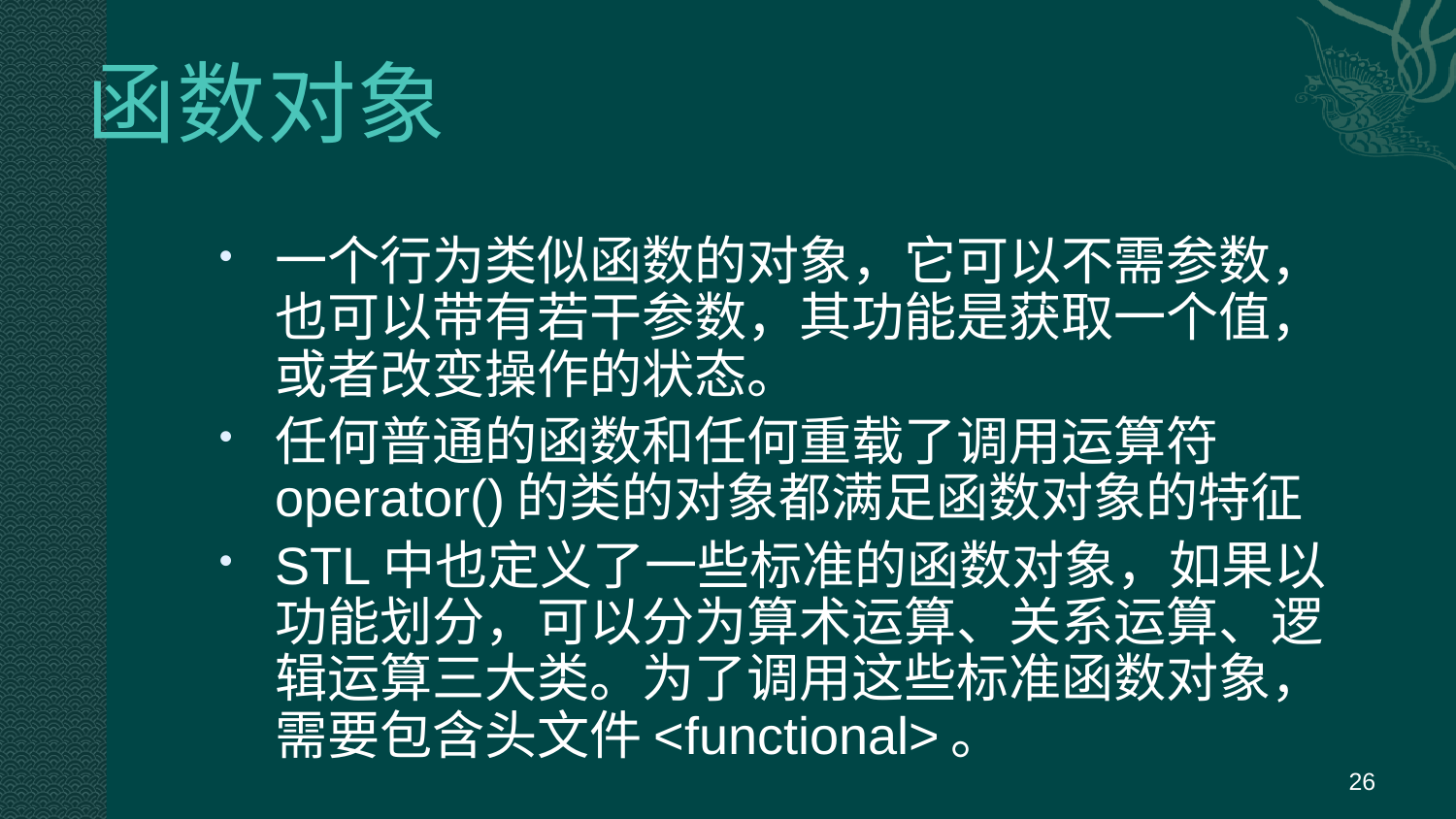

# 函数对象
一个行为类似函数的对象，它可以不需参数，也可以带有若干参数，其功能是获取一个值，或者改变操作的状态。
任何普通的函数和任何重载了调用运算符operator()的类的对象都满足函数对象的特征
STL中也定义了一些标准的函数对象，如果以功能划分，可以分为算术运算、关系运算、逻辑运算三大类。为了调用这些标准函数对象，需要包含头文件<functional>。
26